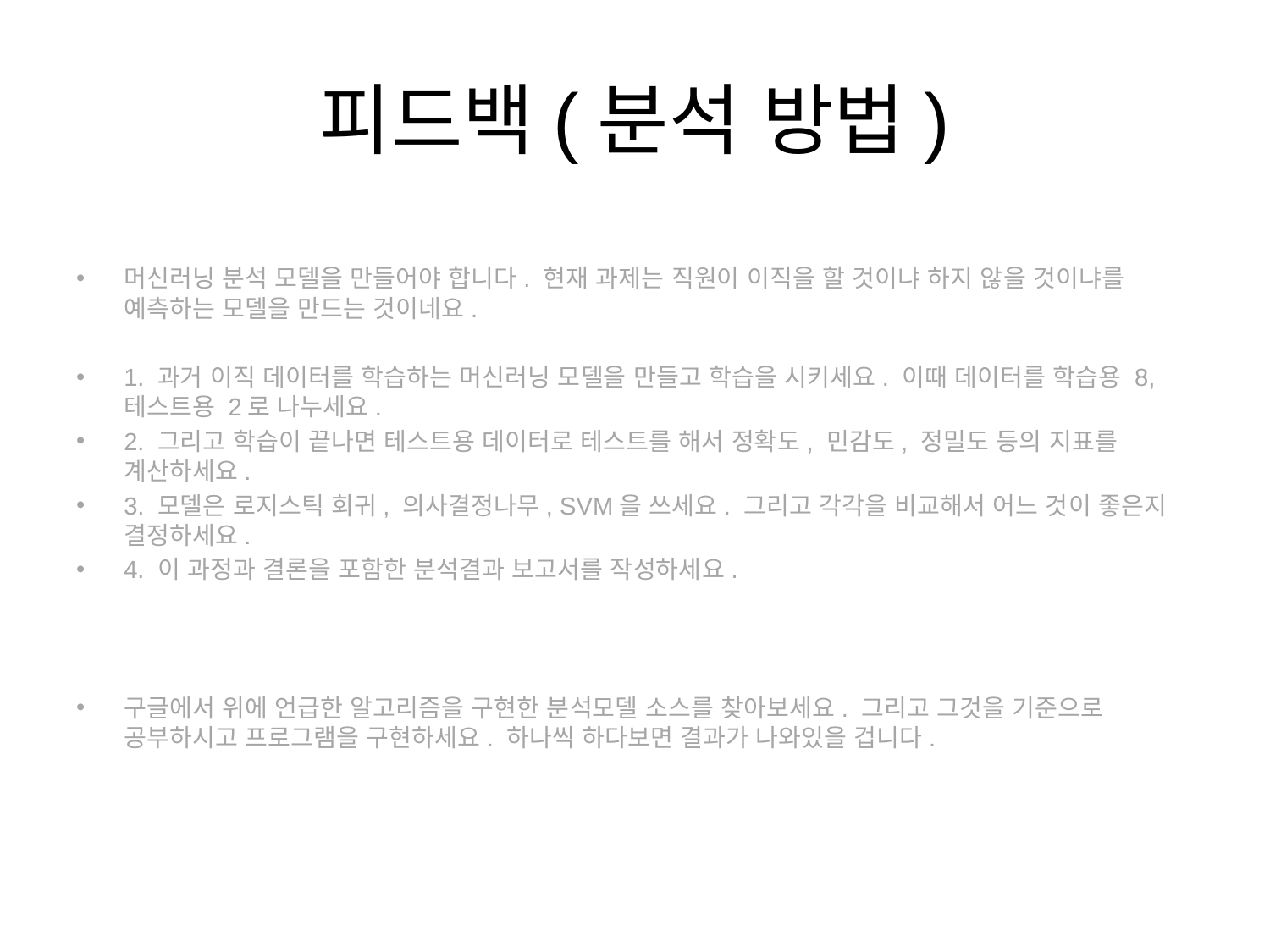

# 피드백(분석 방법)

머신러닝 분석 모델을 만들어야 합니다. 현재 과제는 직원이 이직을 할 것이냐 하지 않을 것이냐를 예측하는 모델을 만드는 것이네요.

1. 과거 이직 데이터를 학습하는 머신러닝 모델을 만들고 학습을 시키세요. 이때 데이터를 학습용 8, 테스트용 2로 나누세요.
2. 그리고 학습이 끝나면 테스트용 데이터로 테스트를 해서 정확도, 민감도, 정밀도 등의 지표를 계산하세요.
3. 모델은 로지스틱 회귀, 의사결정나무, SVM을 쓰세요. 그리고 각각을 비교해서 어느 것이 좋은지 결정하세요.
4. 이 과정과 결론을 포함한 분석결과 보고서를 작성하세요.

구글에서 위에 언급한 알고리즘을 구현한 분석모델 소스를 찾아보세요. 그리고 그것을 기준으로 공부하시고 프로그램을 구현하세요. 하나씩 하다보면 결과가 나와있을 겁니다.